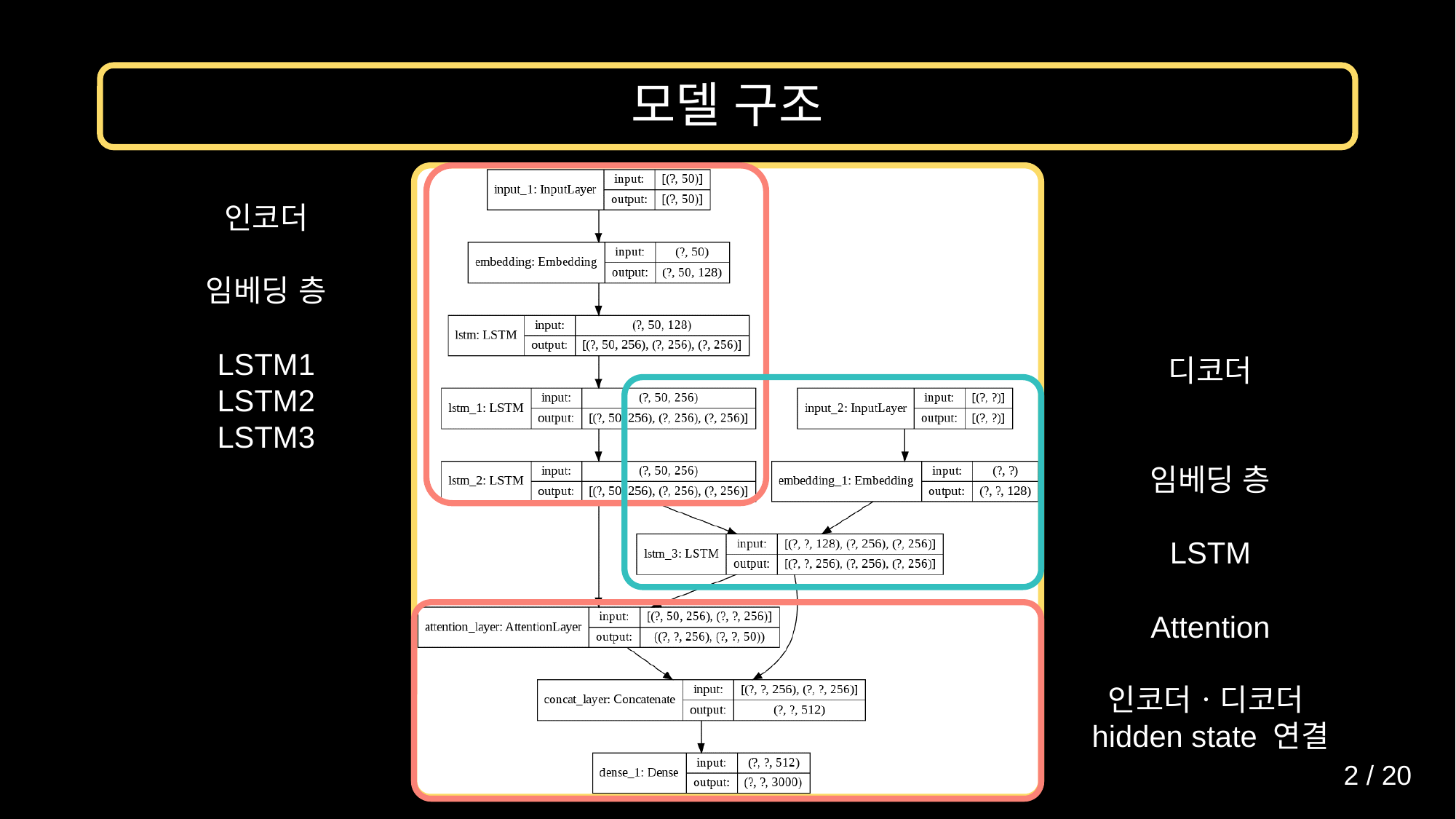

# 모델 구조

인코더

임베딩 층

LSTM1
LSTM2
LSTM3
디코더

임베딩 층

LSTM

Attention

인코더ㆍ디코더
hidden state 연결
2 / 20